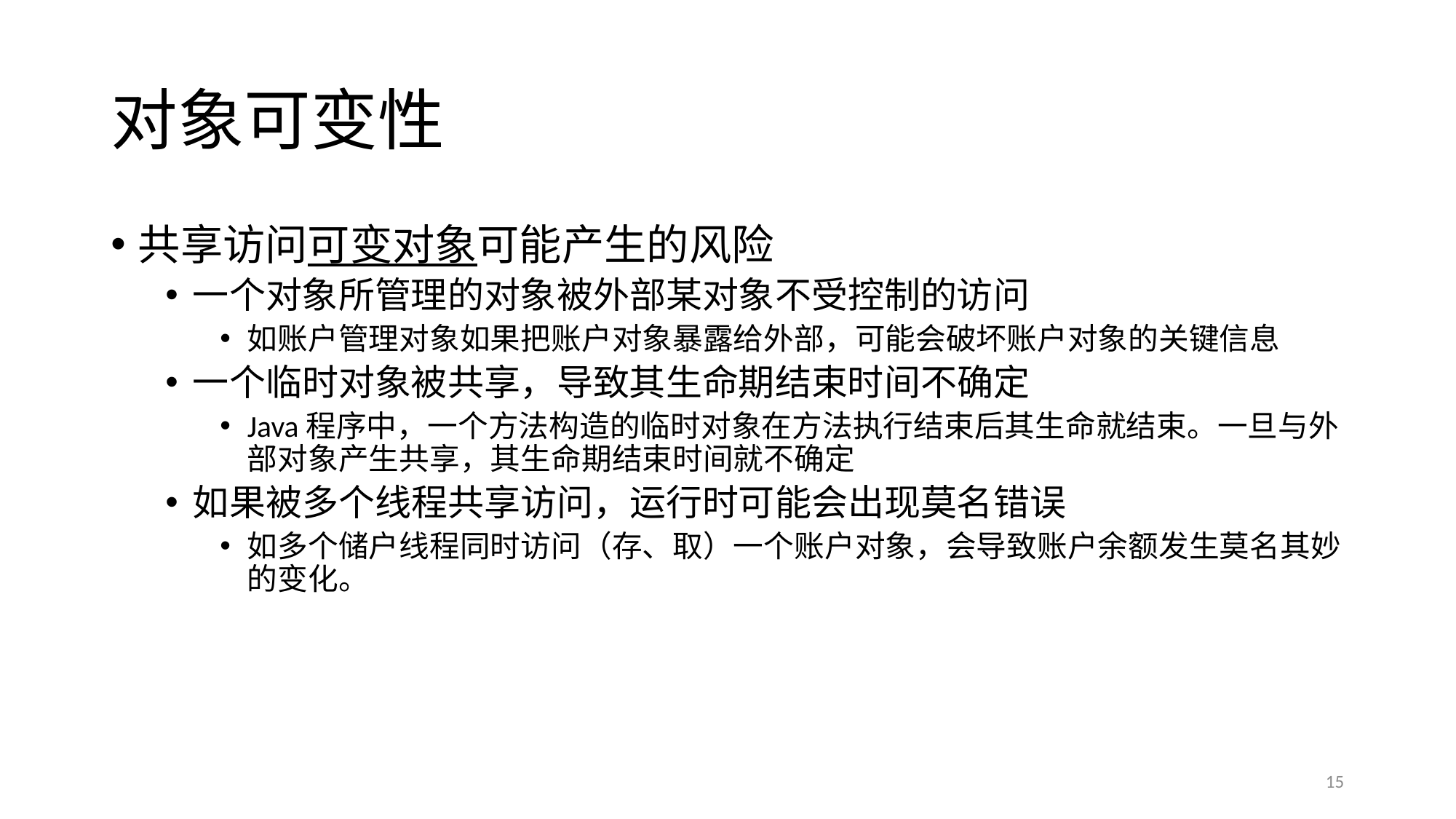

# 对象可变性
共享访问可变对象可能产生的风险
一个对象所管理的对象被外部某对象不受控制的访问
如账户管理对象如果把账户对象暴露给外部，可能会破坏账户对象的关键信息
一个临时对象被共享，导致其生命期结束时间不确定
Java程序中，一个方法构造的临时对象在方法执行结束后其生命就结束。一旦与外部对象产生共享，其生命期结束时间就不确定
如果被多个线程共享访问，运行时可能会出现莫名错误
如多个储户线程同时访问（存、取）一个账户对象，会导致账户余额发生莫名其妙的变化。
15